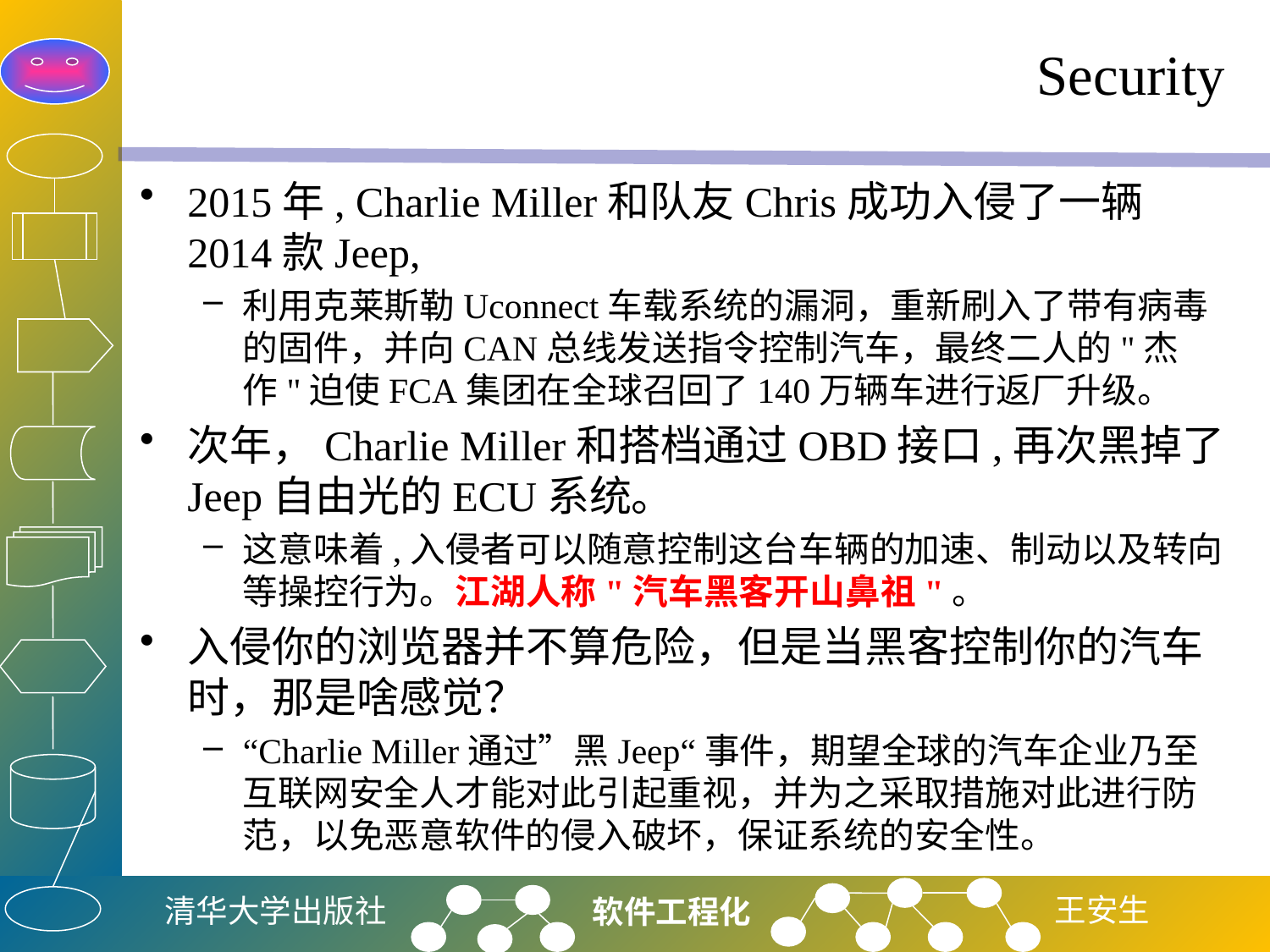

# Security
2015年, Charlie Miller和队友Chris成功入侵了一辆2014款Jeep,
利用克莱斯勒Uconnect车载系统的漏洞，重新刷入了带有病毒的固件，并向CAN总线发送指令控制汽车，最终二人的"杰作"迫使FCA集团在全球召回了140万辆车进行返厂升级。
次年，Charlie Miller和搭档通过OBD接口,再次黑掉了Jeep自由光的ECU系统。
这意味着,入侵者可以随意控制这台车辆的加速、制动以及转向等操控行为。江湖人称"汽车黑客开山鼻祖"。
入侵你的浏览器并不算危险，但是当黑客控制你的汽车时，那是啥感觉？
“Charlie Miller通过”黑Jeep“事件，期望全球的汽车企业乃至互联网安全人才能对此引起重视，并为之采取措施对此进行防范，以免恶意软件的侵入破坏，保证系统的安全性。